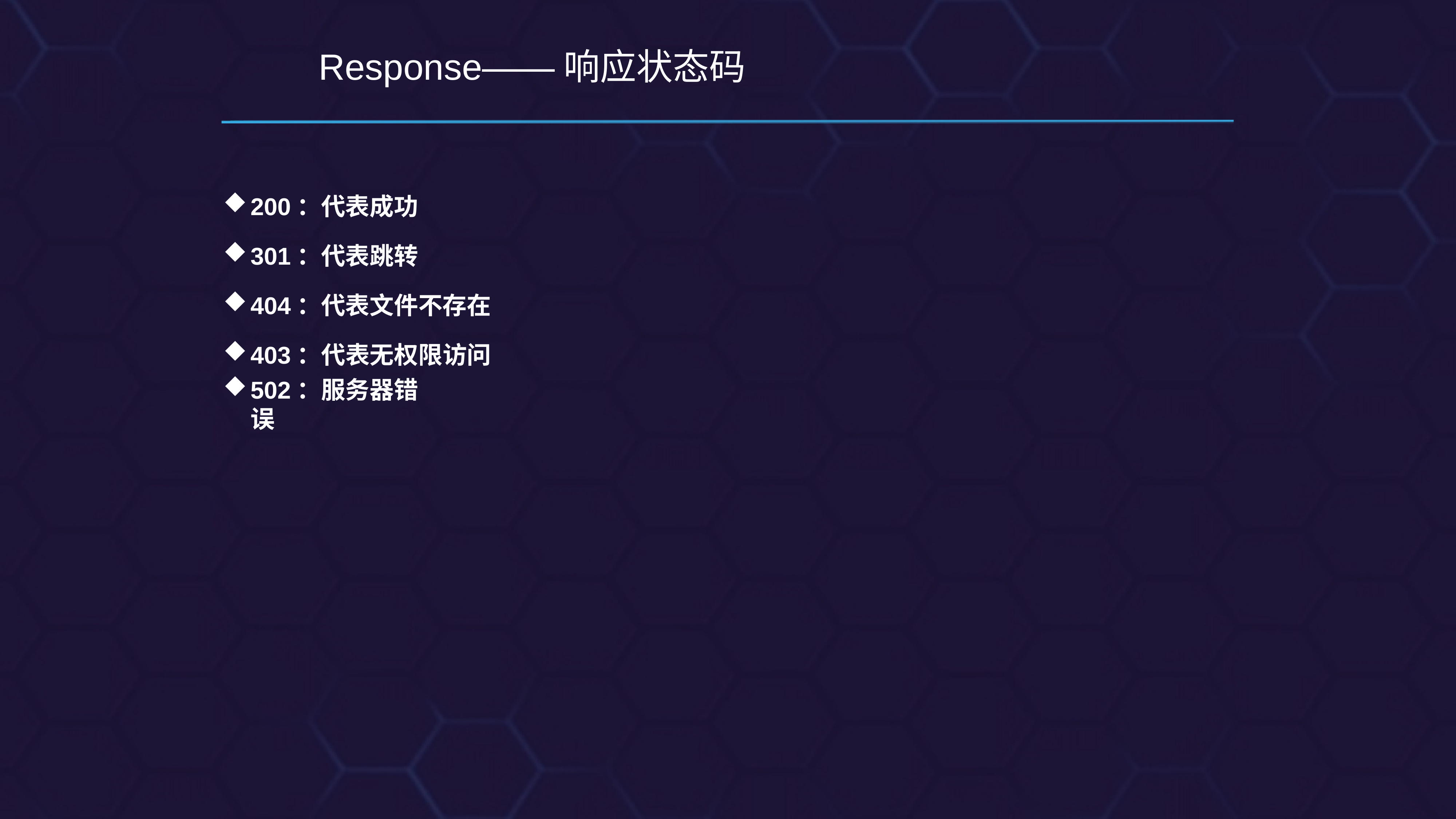

# Response——响应状态码
200：代表成功
301：代表跳转
404：代表文件不存在
403：代表无权限访问
502：服务器错误